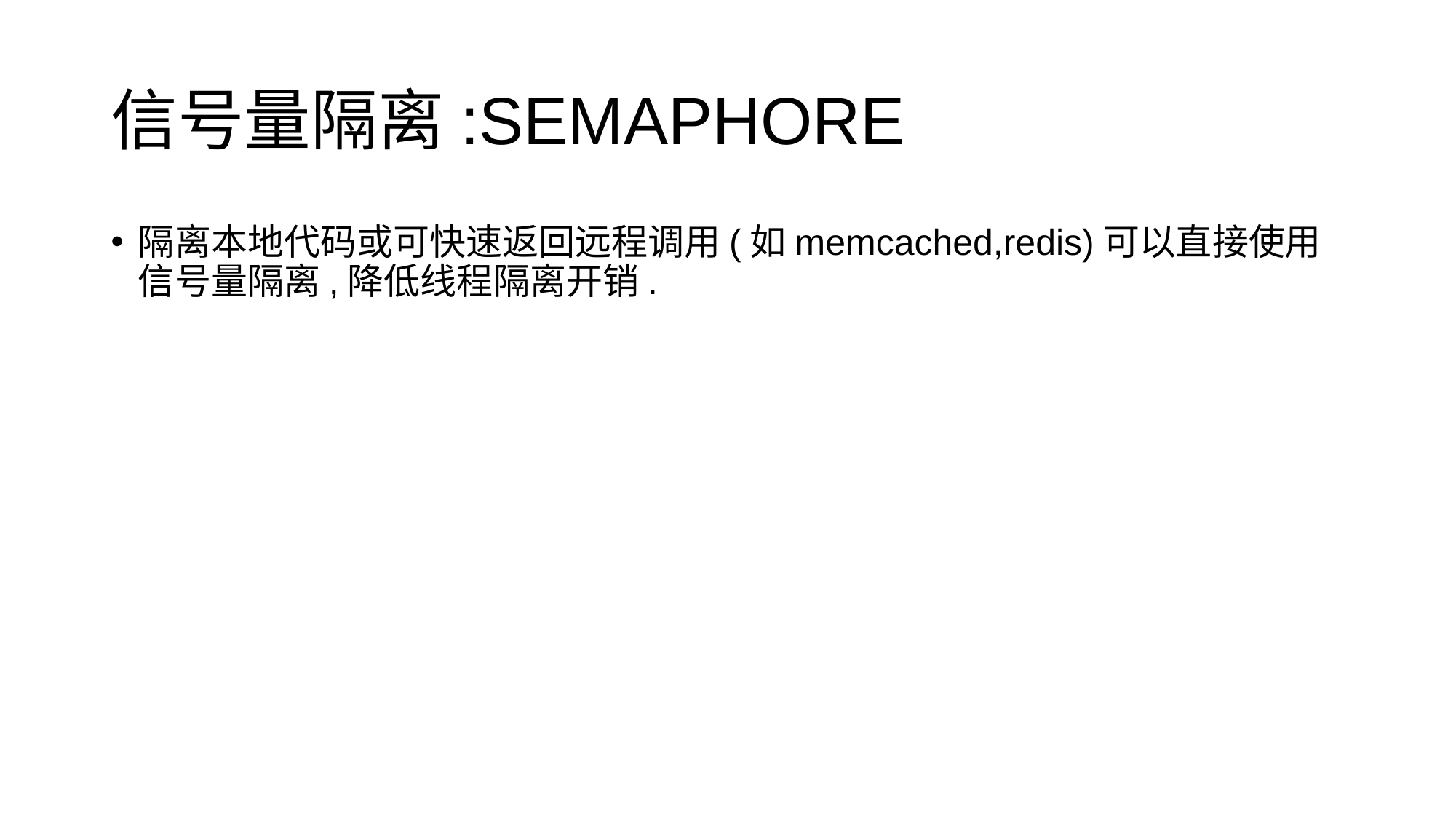

# 信号量隔离:SEMAPHORE
隔离本地代码或可快速返回远程调用(如memcached,redis)可以直接使用信号量隔离,降低线程隔离开销.